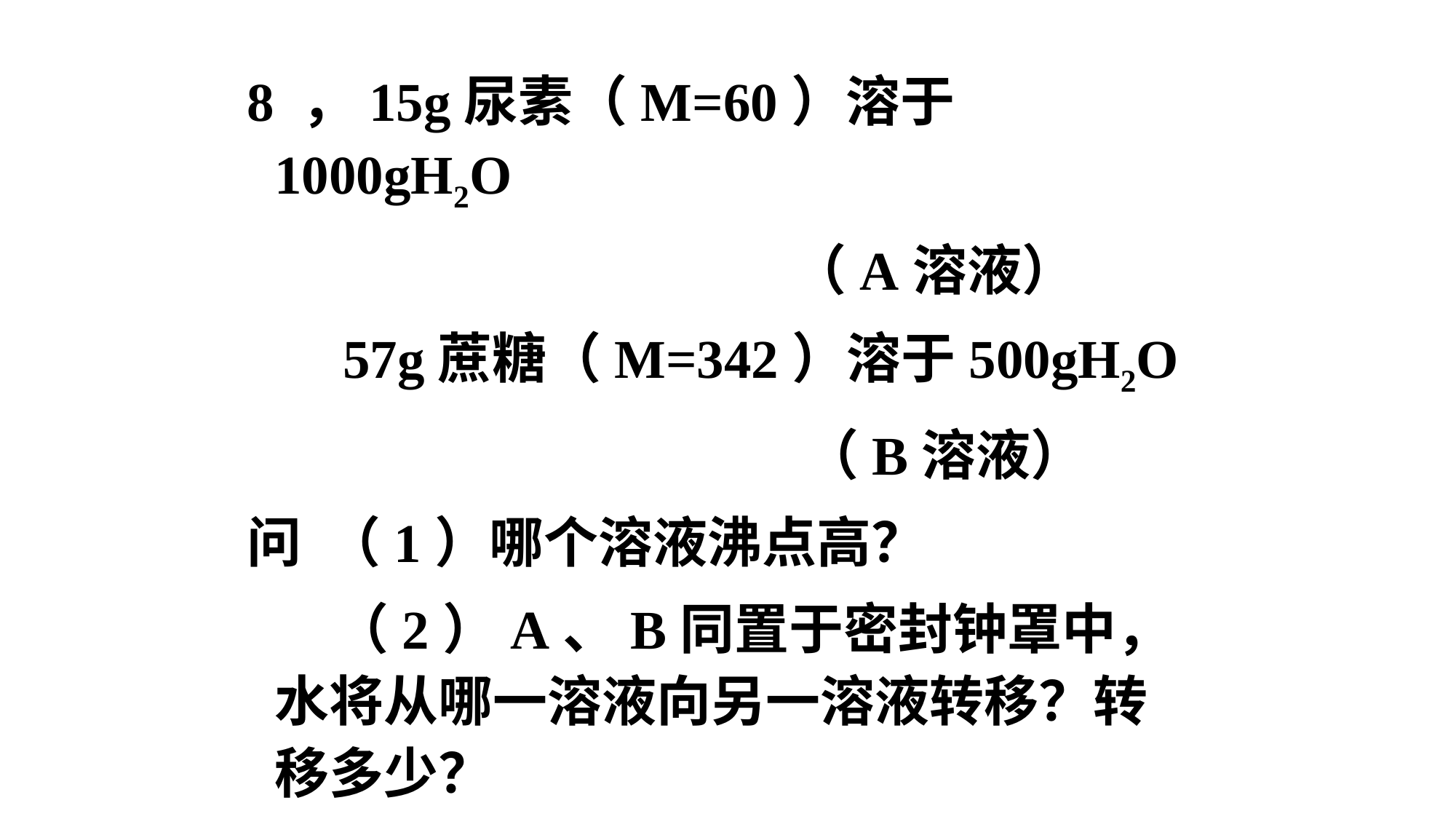

8 ，15g尿素（M=60）溶于1000gH2O
                                           （A溶液）
       57g蔗糖（M=342）溶于500gH2O
                                            （B溶液）
问  （1）哪个溶液沸点高？
      （2）A、B同置于密封钟罩中，水将从哪一溶液向另一溶液转移？转移多少？
25